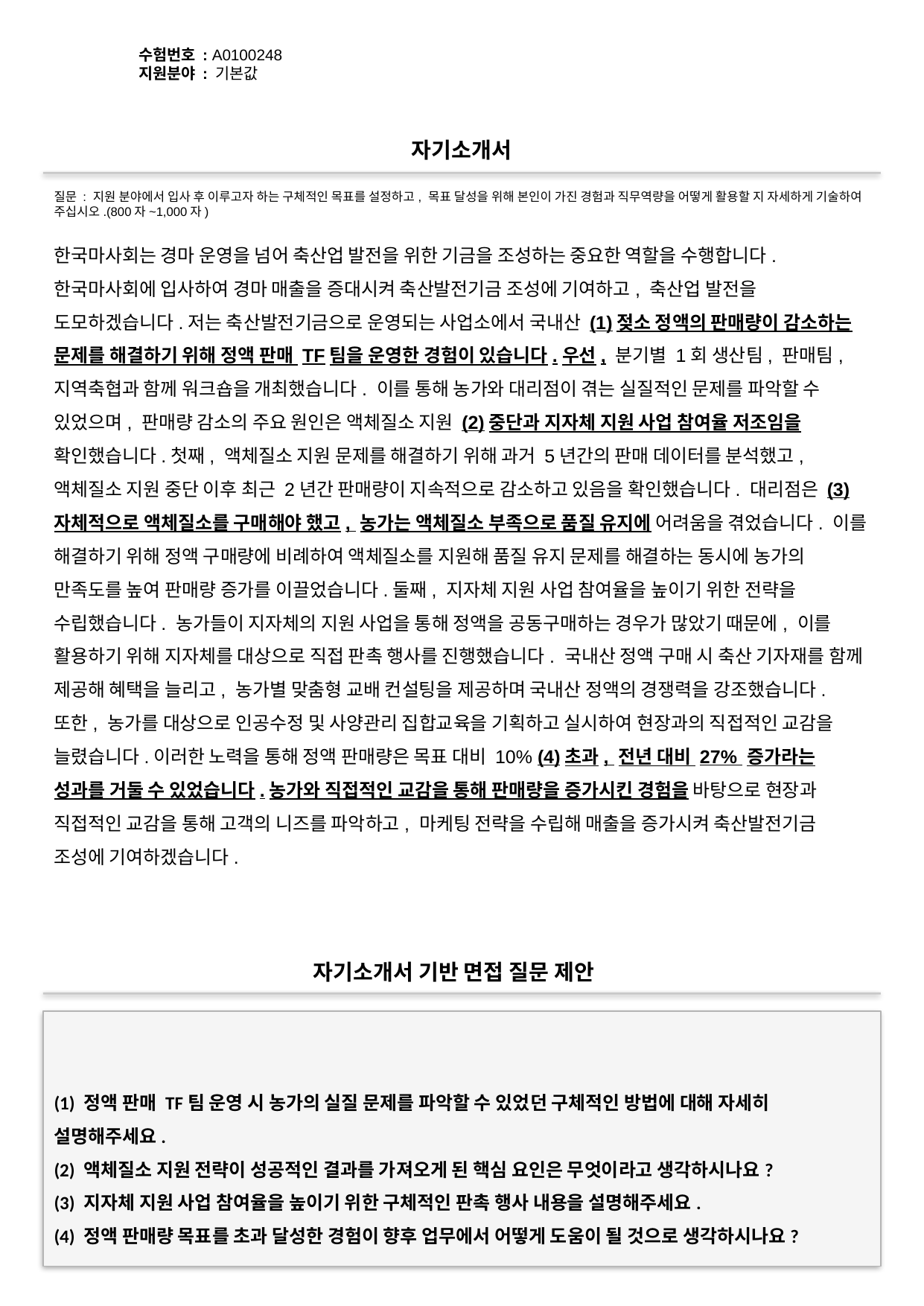

수험번호 : A0100248
지원분야 : 기본값
#

자기소개서

질문 : 지원 분야에서 입사 후 이루고자 하는 구체적인 목표를 설정하고, 목표 달성을 위해 본인이 가진 경험과 직무역량을 어떻게 활용할 지 자세하게 기술하여 주십시오.(800자~1,000자)

한국마사회는 경마 운영을 넘어 축산업 발전을 위한 기금을 조성하는 중요한 역할을 수행합니다.한국마사회에 입사하여 경마 매출을 증대시켜 축산발전기금 조성에 기여하고, 축산업 발전을 도모하겠습니다.저는 축산발전기금으로 운영되는 사업소에서 국내산 (1)젖소 정액의 판매량이 감소하는 문제를 해결하기 위해 정액 판매 TF팀을 운영한 경험이 있습니다.우선, 분기별 1회 생산팀, 판매팀, 지역축협과 함께 워크숍을 개최했습니다. 이를 통해 농가와 대리점이 겪는 실질적인 문제를 파악할 수 있었으며, 판매량 감소의 주요 원인은 액체질소 지원 (2)중단과 지자체 지원 사업 참여율 저조임을 확인했습니다.첫째, 액체질소 지원 문제를 해결하기 위해 과거 5년간의 판매 데이터를 분석했고, 액체질소 지원 중단 이후 최근 2년간 판매량이 지속적으로 감소하고 있음을 확인했습니다. 대리점은 (3)자체적으로 액체질소를 구매해야 했고, 농가는 액체질소 부족으로 품질 유지에 어려움을 겪었습니다. 이를 해결하기 위해 정액 구매량에 비례하여 액체질소를 지원해 품질 유지 문제를 해결하는 동시에 농가의 만족도를 높여 판매량 증가를 이끌었습니다.둘째, 지자체 지원 사업 참여율을 높이기 위한 전략을 수립했습니다. 농가들이 지자체의 지원 사업을 통해 정액을 공동구매하는 경우가 많았기 때문에, 이를 활용하기 위해 지자체를 대상으로 직접 판촉 행사를 진행했습니다. 국내산 정액 구매 시 축산 기자재를 함께 제공해 혜택을 늘리고, 농가별 맞춤형 교배 컨설팅을 제공하며 국내산 정액의 경쟁력을 강조했습니다. 또한, 농가를 대상으로 인공수정 및 사양관리 집합교육을 기획하고 실시하여 현장과의 직접적인 교감을 늘렸습니다.이러한 노력을 통해 정액 판매량은 목표 대비 10% (4)초과, 전년 대비 27% 증가라는 성과를 거둘 수 있었습니다.농가와 직접적인 교감을 통해 판매량을 증가시킨 경험을 바탕으로 현장과 직접적인 교감을 통해 고객의 니즈를 파악하고, 마케팅 전략을 수립해 매출을 증가시켜 축산발전기금 조성에 기여하겠습니다.

자기소개서 기반 면접 질문 제안

(1) 정액 판매 TF팀 운영 시 농가의 실질 문제를 파악할 수 있었던 구체적인 방법에 대해 자세히 설명해주세요.
(2) 액체질소 지원 전략이 성공적인 결과를 가져오게 된 핵심 요인은 무엇이라고 생각하시나요?
(3) 지자체 지원 사업 참여율을 높이기 위한 구체적인 판촉 행사 내용을 설명해주세요.
(4) 정액 판매량 목표를 초과 달성한 경험이 향후 업무에서 어떻게 도움이 될 것으로 생각하시나요?